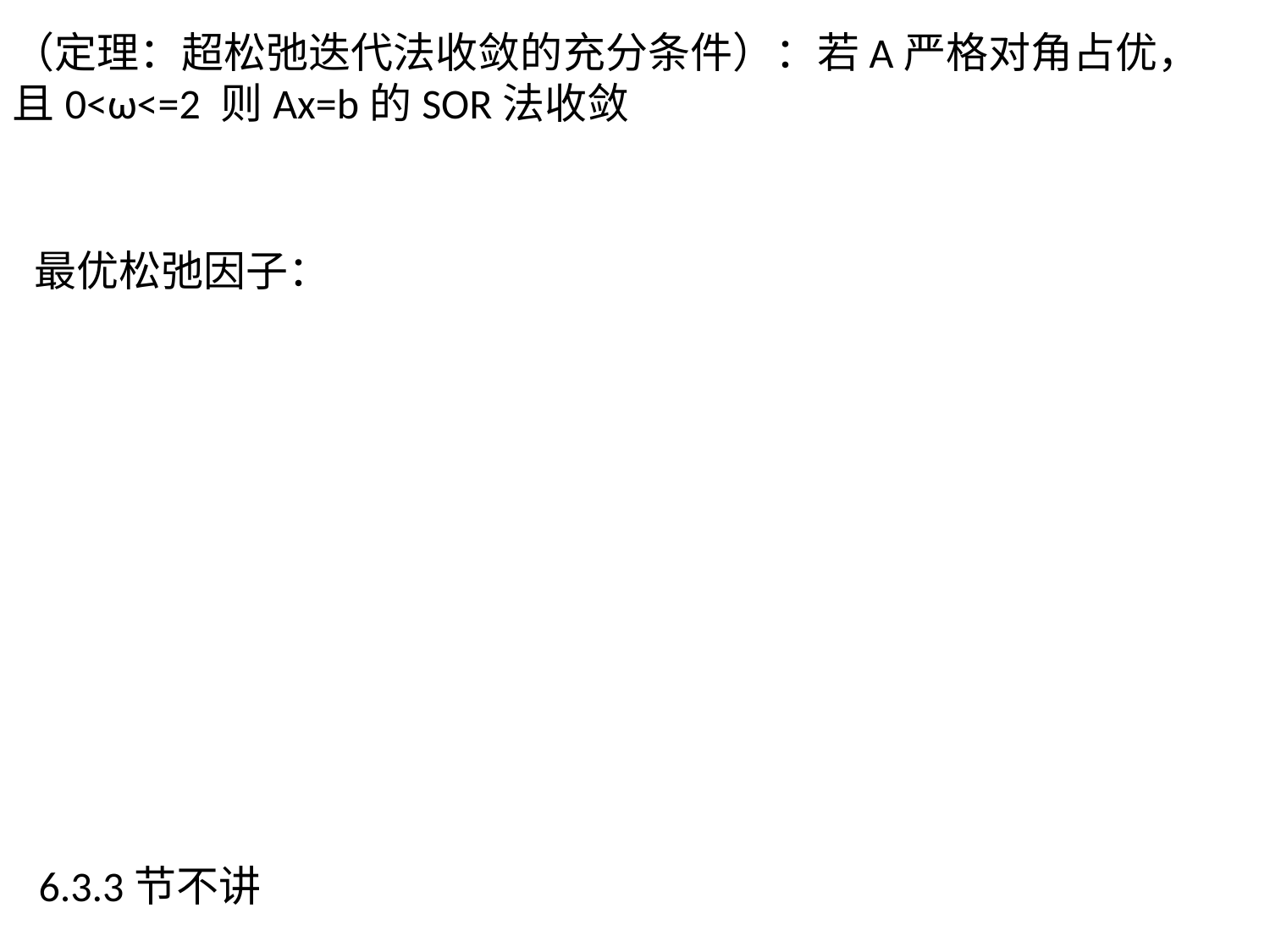

（定理：超松弛迭代法收敛的充分条件）：若A严格对角占优，且0<ω<=2 则Ax=b的SOR法收敛
最优松弛因子：
6.3.3节不讲